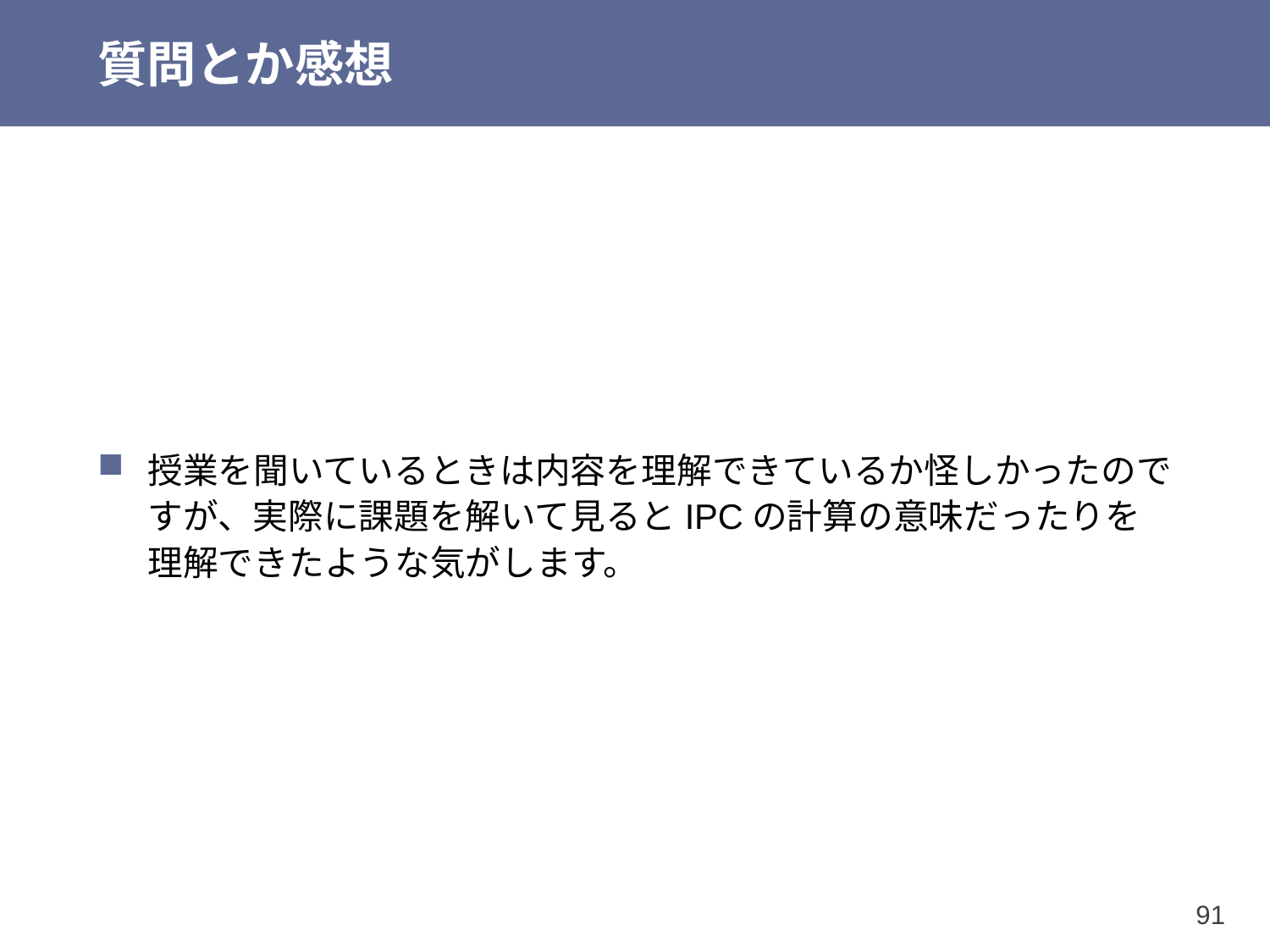

# 質問とか感想
授業を聞いているときは内容を理解できているか怪しかったのですが、実際に課題を解いて見るとIPCの計算の意味だったりを理解できたような気がします。